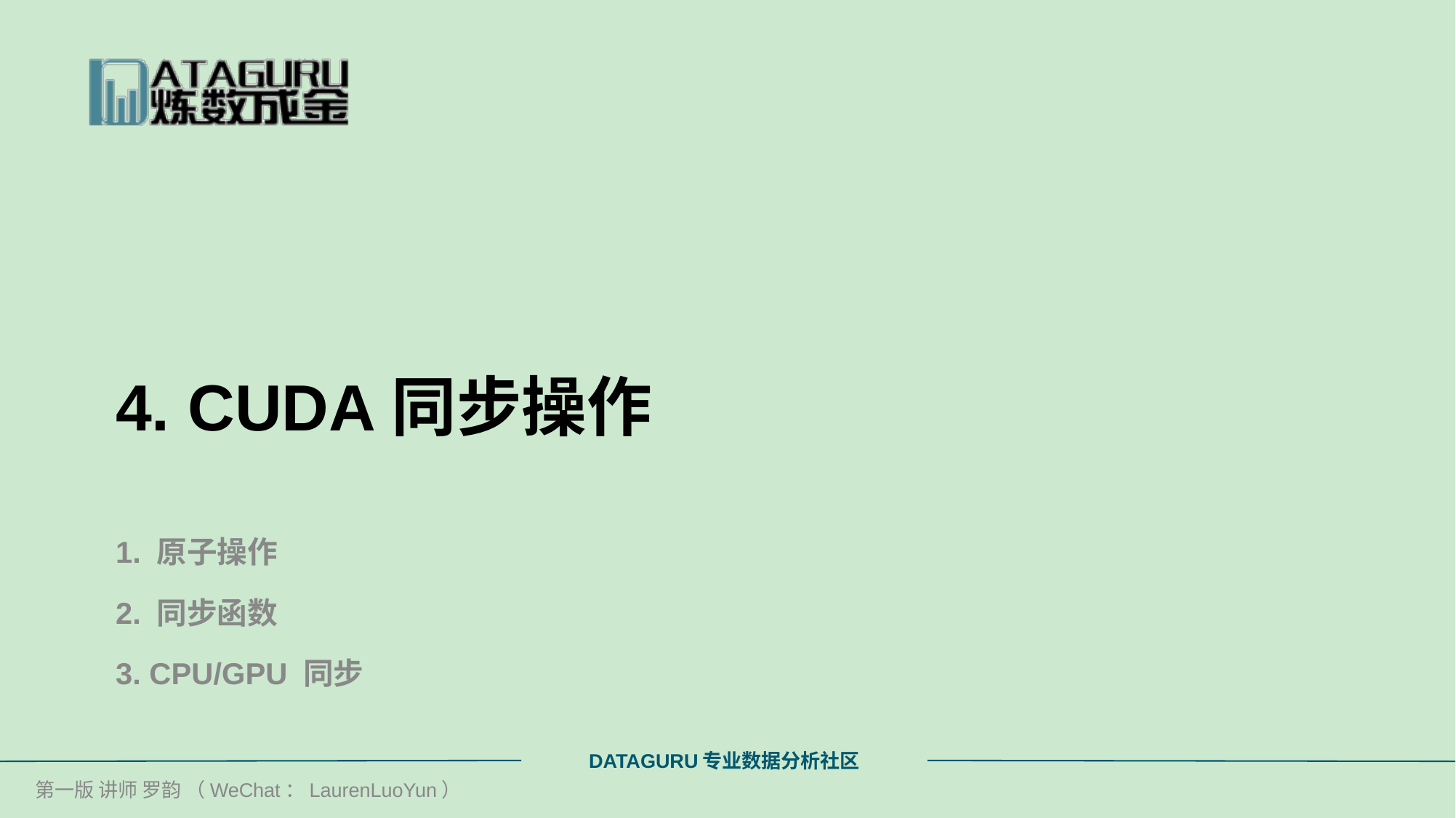

# 4. CUDA同步操作
1. 原子操作
2. 同步函数
3. CPU/GPU 同步